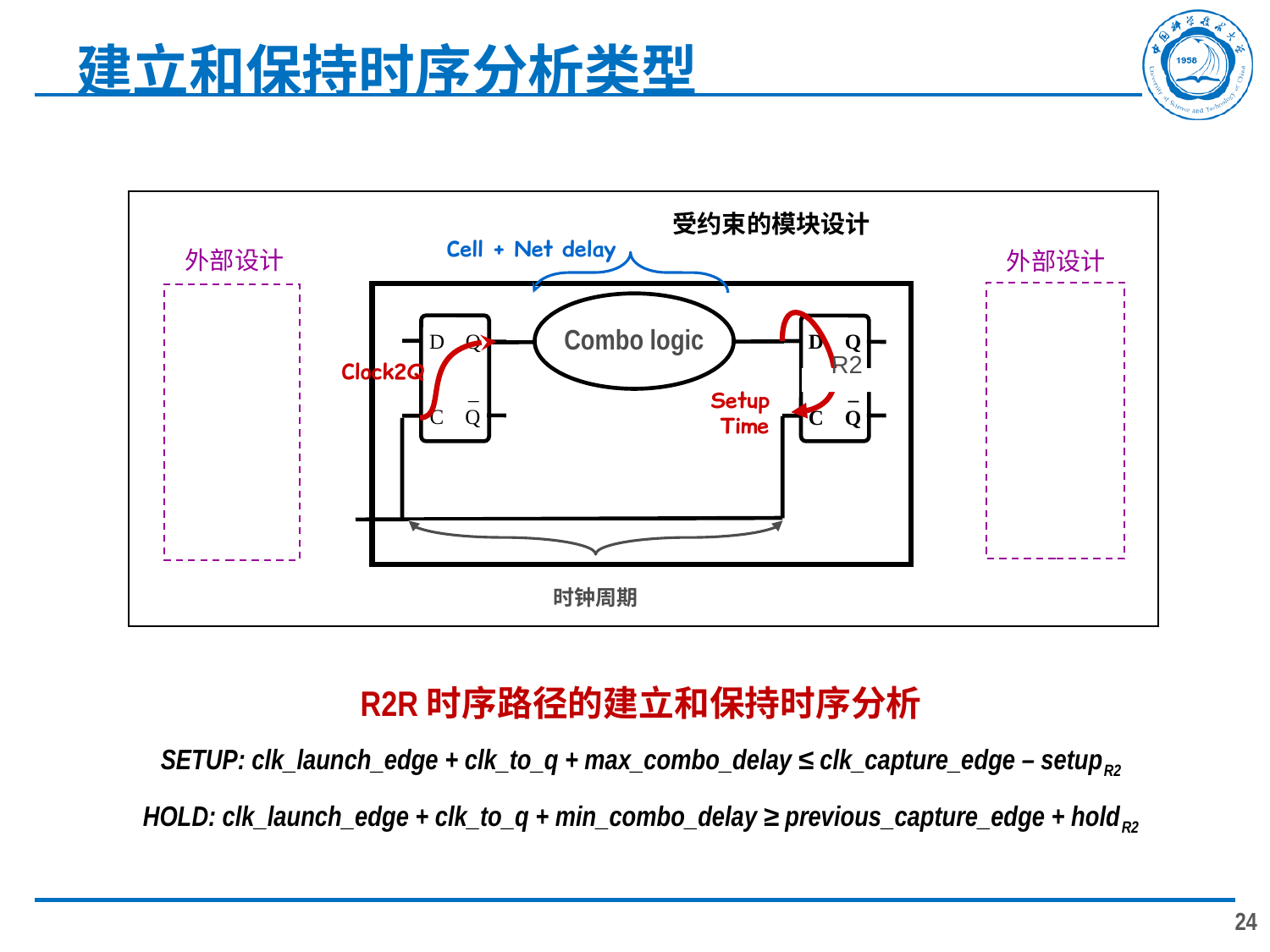

# 建立和保持时序分析类型

受约束的模块设计
Cell + Net delay
外部设计
外部设计

Combo logic
D    Q

       _
C    Q

D    Q

       _
C    Q

Clock2Q
R2
Setup
Time

时钟周期
R2R时序路径的建立和保持时序分析
SETUP: clk_launch_edge + clk_to_q + max_combo_delay ≤ clk_capture_edge – setupR2
HOLD: clk_launch_edge + clk_to_q + min_combo_delay ≥ previous_capture_edge + holdR2
24